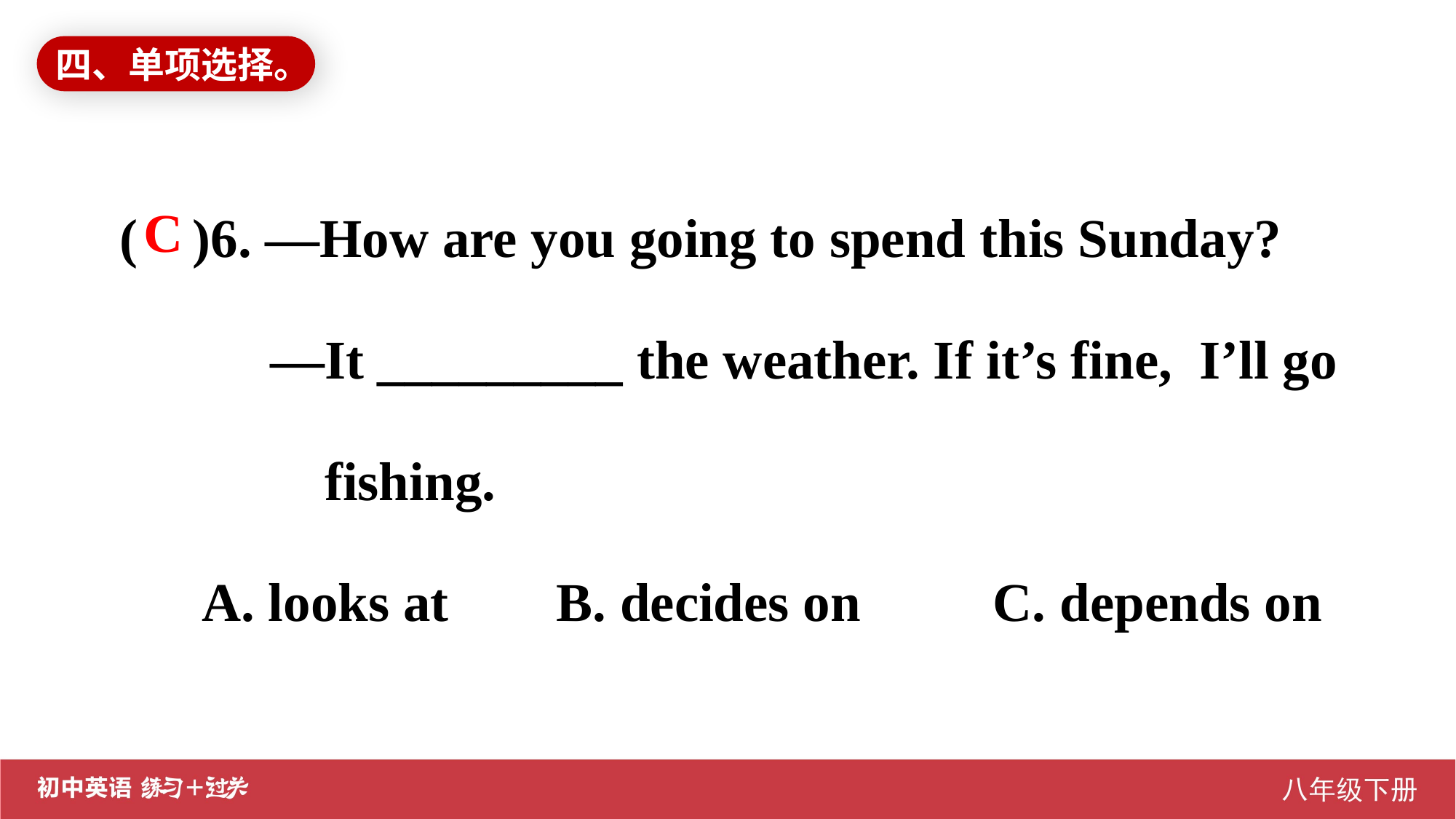

四、单项选择。
(    )6. —How are you going to spend this Sunday?
           —It _________ the weather. If it’s fine,  I’ll go
               fishing.
      A. looks at	B. decides on		C. depends on
C